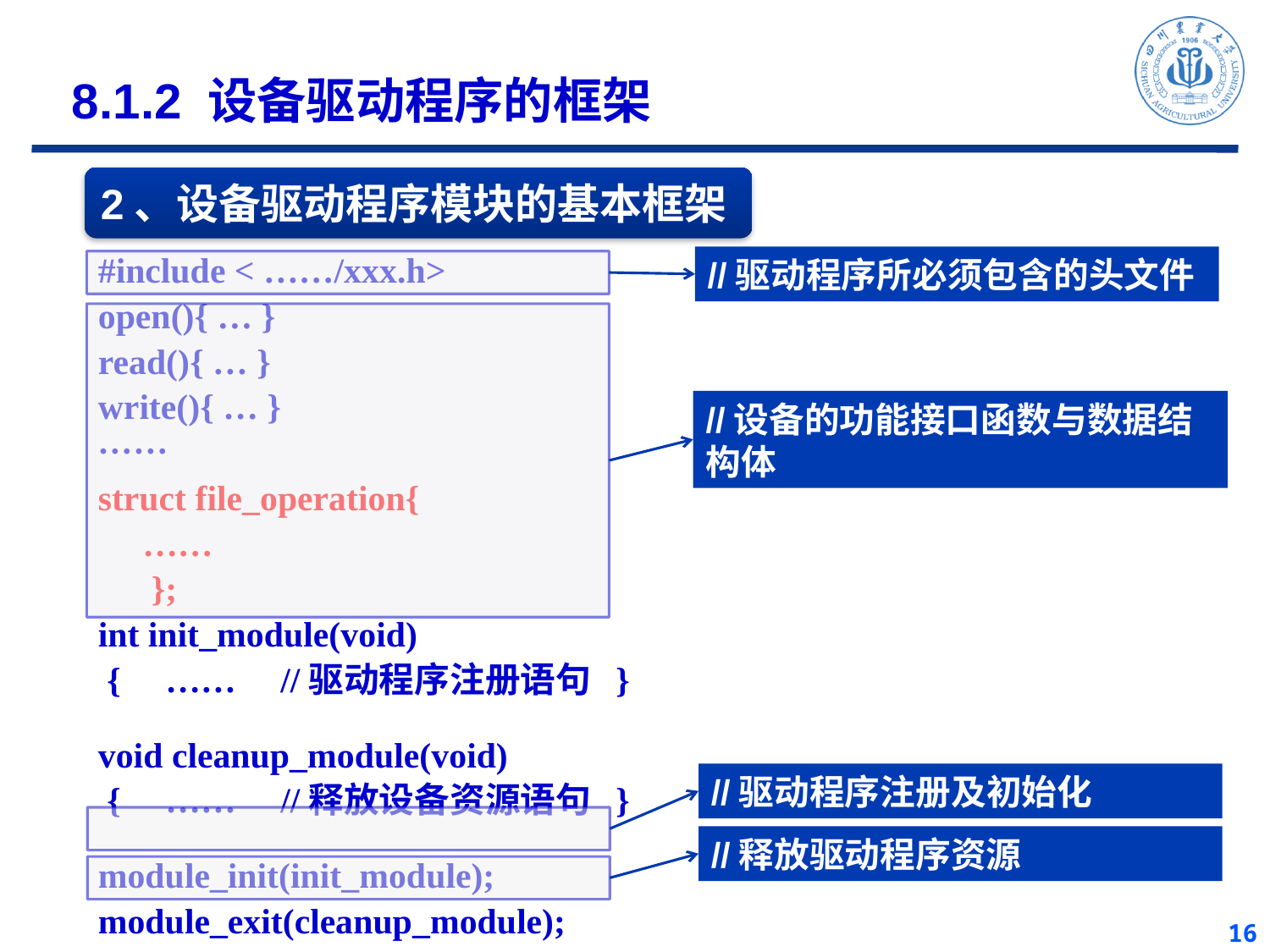

8.1.2 设备驱动程序的框架
2、设备驱动程序模块的基本框架
//驱动程序所必须包含的头文件

#include < ……/xxx.h>
open(){ … }
read(){ … }
write(){ … }
……
struct file_operation{
     ……
      };
int init_module(void)
 {     ……     //驱动程序注册语句  }
void cleanup_module(void)
 {     ……     //释放设备资源语句  }
module_init(init_module);
module_exit(cleanup_module);

//设备的功能接口函数与数据结构体
//驱动程序注册及初始化

//释放驱动程序资源